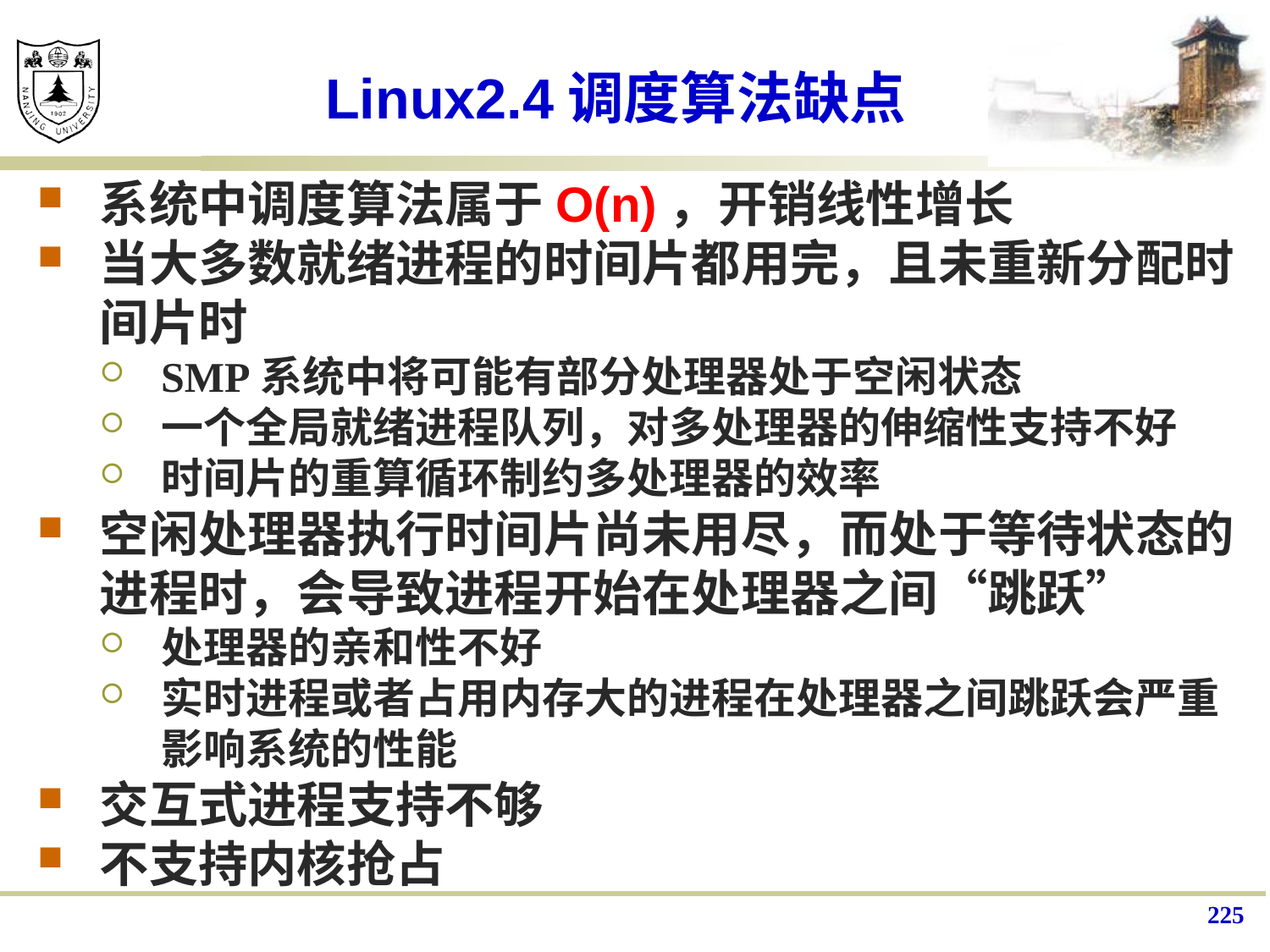

# Linux2.4调度算法缺点
系统中调度算法属于O(n)，开销线性增长
当大多数就绪进程的时间片都用完，且未重新分配时间片时
SMP系统中将可能有部分处理器处于空闲状态
一个全局就绪进程队列，对多处理器的伸缩性支持不好
时间片的重算循环制约多处理器的效率
空闲处理器执行时间片尚未用尽，而处于等待状态的进程时，会导致进程开始在处理器之间“跳跃”
处理器的亲和性不好
实时进程或者占用内存大的进程在处理器之间跳跃会严重影响系统的性能
交互式进程支持不够
不支持内核抢占
225